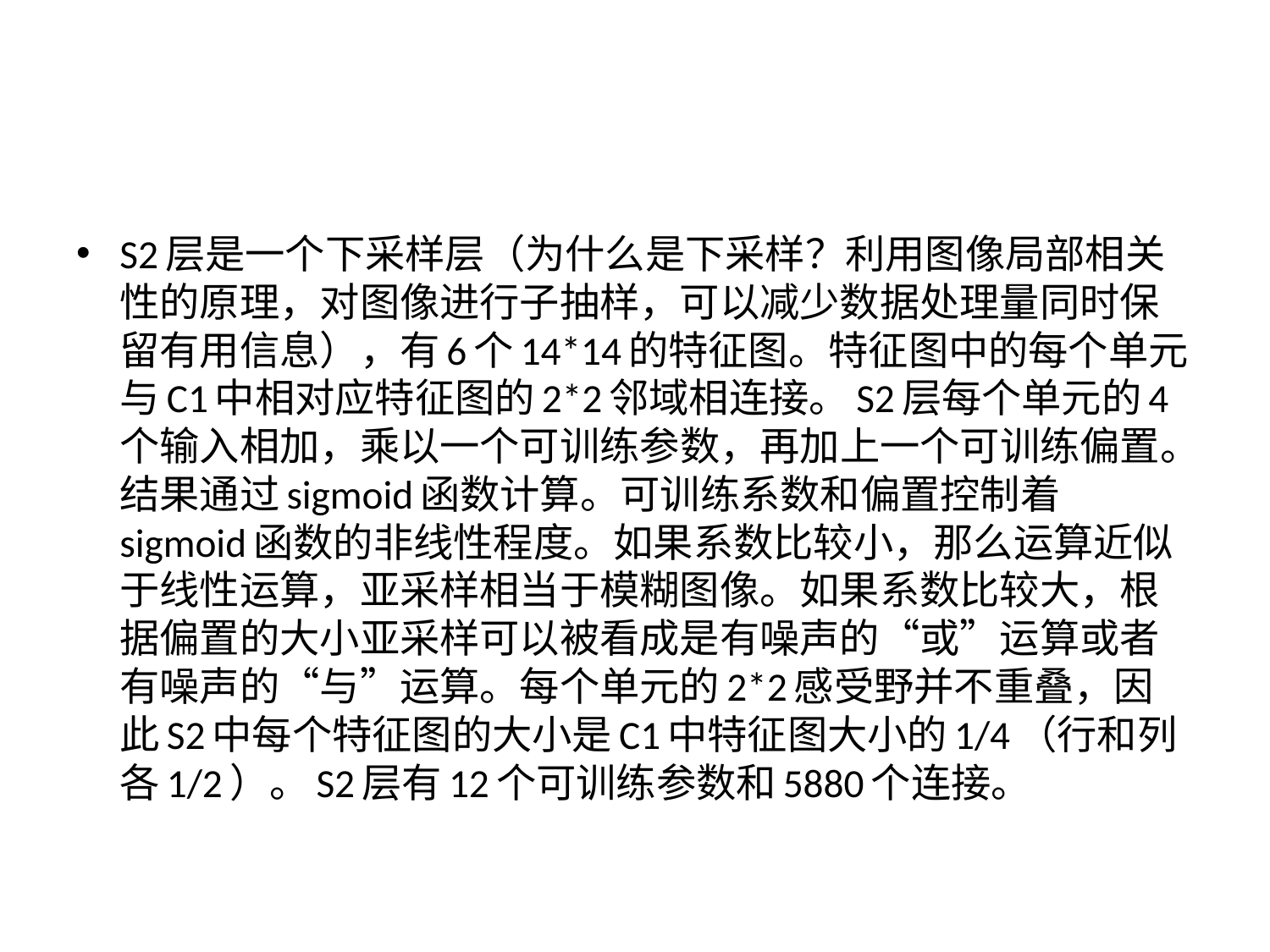

#
S2层是一个下采样层（为什么是下采样？利用图像局部相关性的原理，对图像进行子抽样，可以减少数据处理量同时保留有用信息），有6个14*14的特征图。特征图中的每个单元与C1中相对应特征图的2*2邻域相连接。S2层每个单元的4个输入相加，乘以一个可训练参数，再加上一个可训练偏置。结果通过sigmoid函数计算。可训练系数和偏置控制着sigmoid函数的非线性程度。如果系数比较小，那么运算近似于线性运算，亚采样相当于模糊图像。如果系数比较大，根据偏置的大小亚采样可以被看成是有噪声的“或”运算或者有噪声的“与”运算。每个单元的2*2感受野并不重叠，因此S2中每个特征图的大小是C1中特征图大小的1/4（行和列各1/2）。S2层有12个可训练参数和5880个连接。